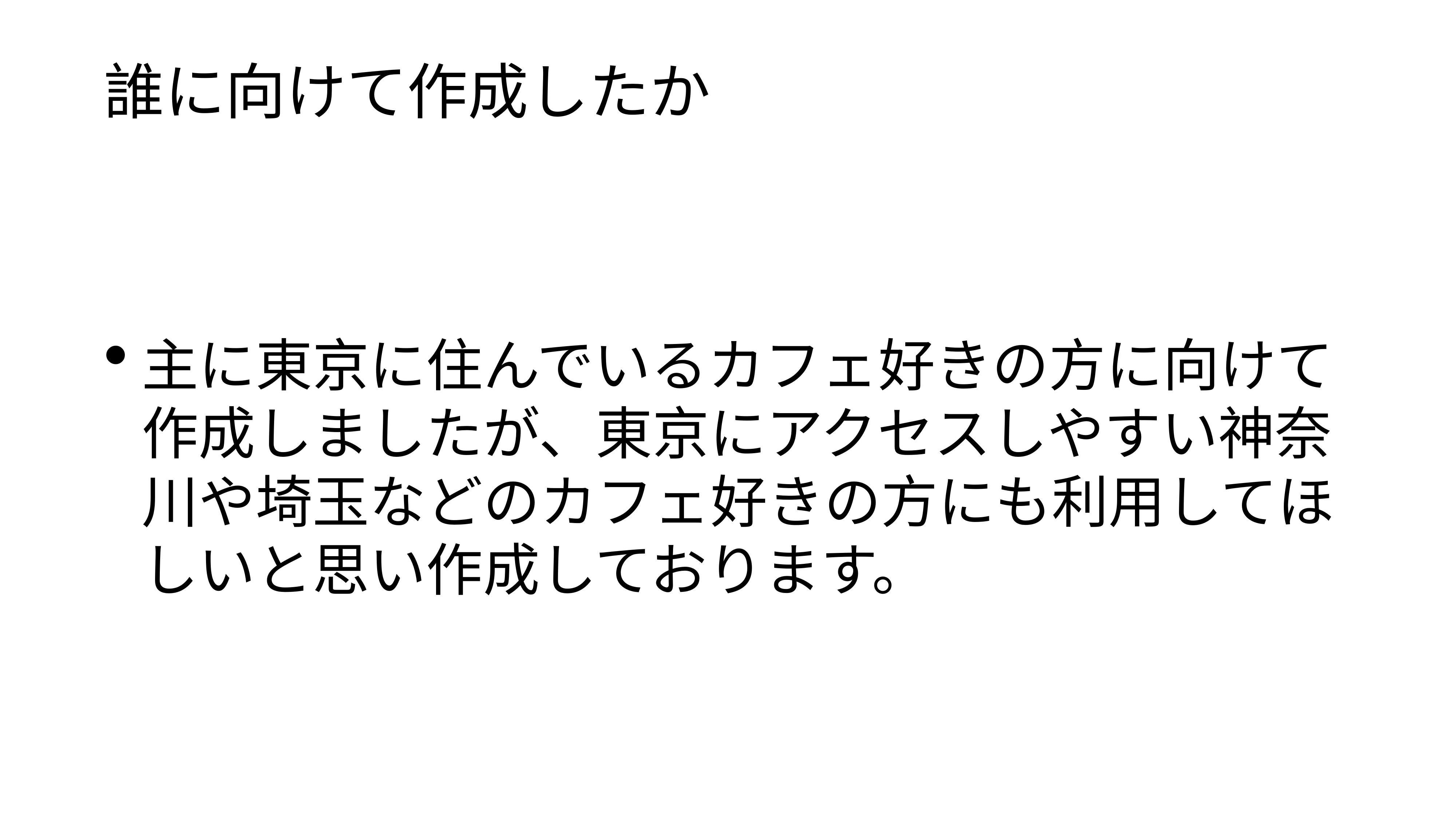

# 誰に向けて作成したか
主に東京に住んでいるカフェ好きの方に向けて作成しましたが、東京にアクセスしやすい神奈川や埼玉などのカフェ好きの方にも利用してほしいと思い作成しております。